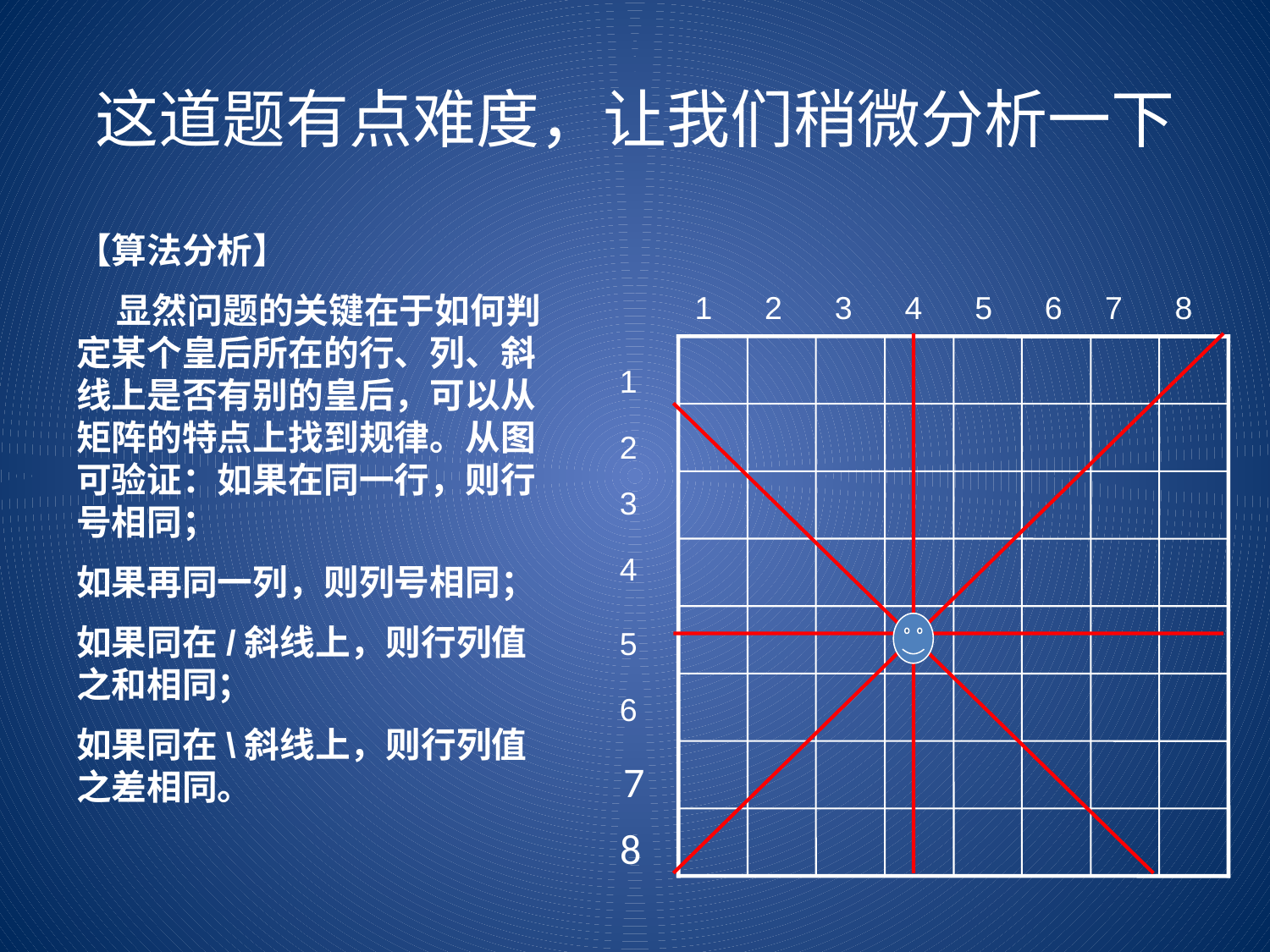

# 这道题有点难度，让我们稍微分析一下
【算法分析】
    显然问题的关键在于如何判定某个皇后所在的行、列、斜线上是否有别的皇后，可以从矩阵的特点上找到规律。从图可验证：如果在同一行，则行号相同；
如果再同一列，则列号相同；
如果同在/斜线上，则行列值之和相同；
如果同在\斜线上，则行列值之差相同。

 1
 2
 3
 4
 5
 6
 7
 8

 1

 2

 3

 4

 5

 6

7
8